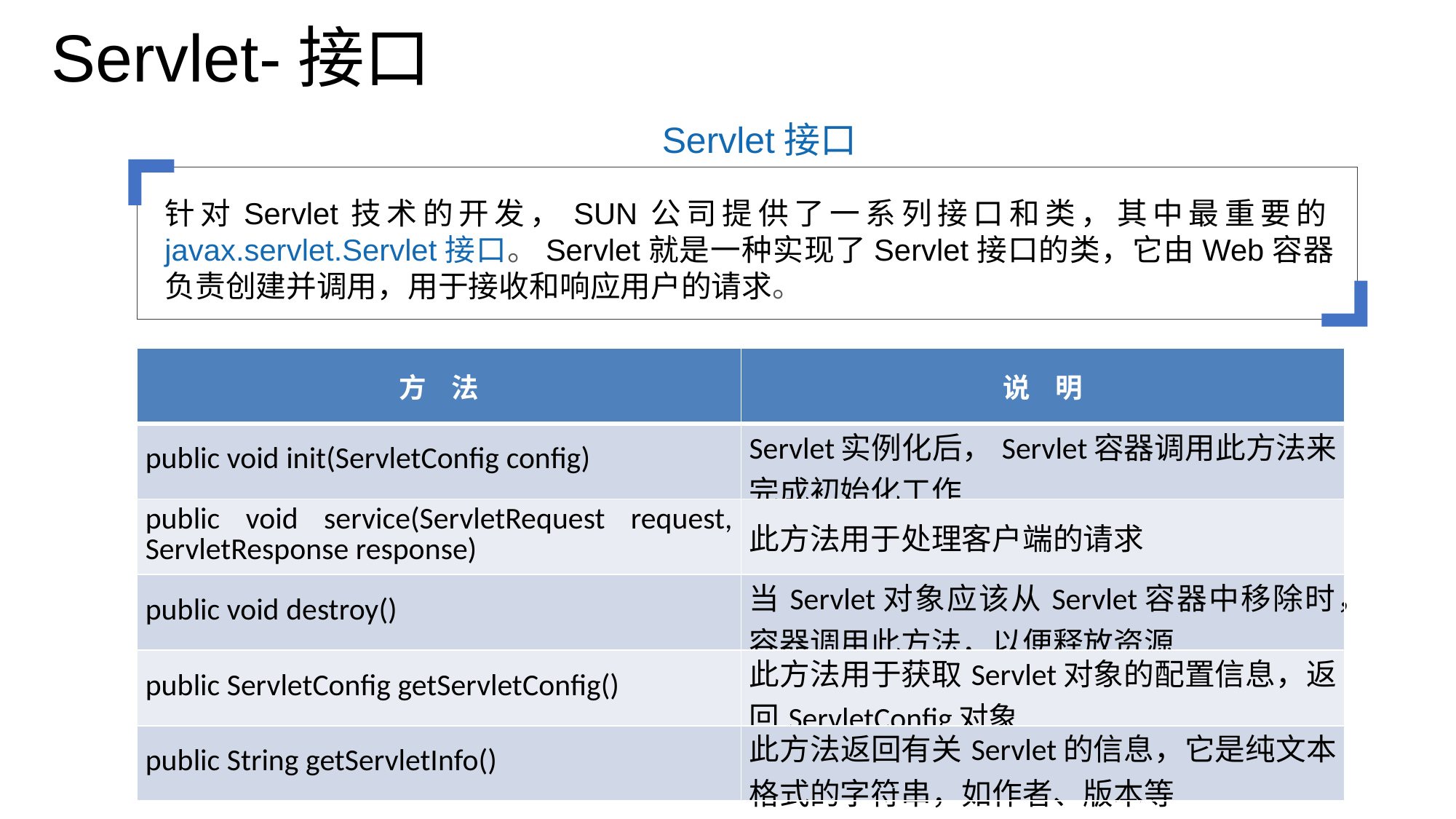

Servlet-接口
Servlet接口

针对Servlet技术的开发，SUN公司提供了一系列接口和类，其中最重要的javax.servlet.Servlet接口。Servlet就是一种实现了Servlet接口的类，它由Web容器负责创建并调用，用于接收和响应用户的请求。

| 方 法 | 说 明 |
| --- | --- |
| public void init(ServletConfig config) | Servlet实例化后，Servlet容器调用此方法来完成初始化工作 |
| public void service(ServletRequest request, ServletResponse response) | 此方法用于处理客户端的请求 |
| public void destroy() | 当Servlet对象应该从Servlet容器中移除时，容器调用此方法，以便释放资源 |
| public ServletConfig getServletConfig() | 此方法用于获取Servlet对象的配置信息，返回ServletConfig对象 |
| public String getServletInfo() | 此方法返回有关Servlet的信息，它是纯文本格式的字符串，如作者、版本等 |